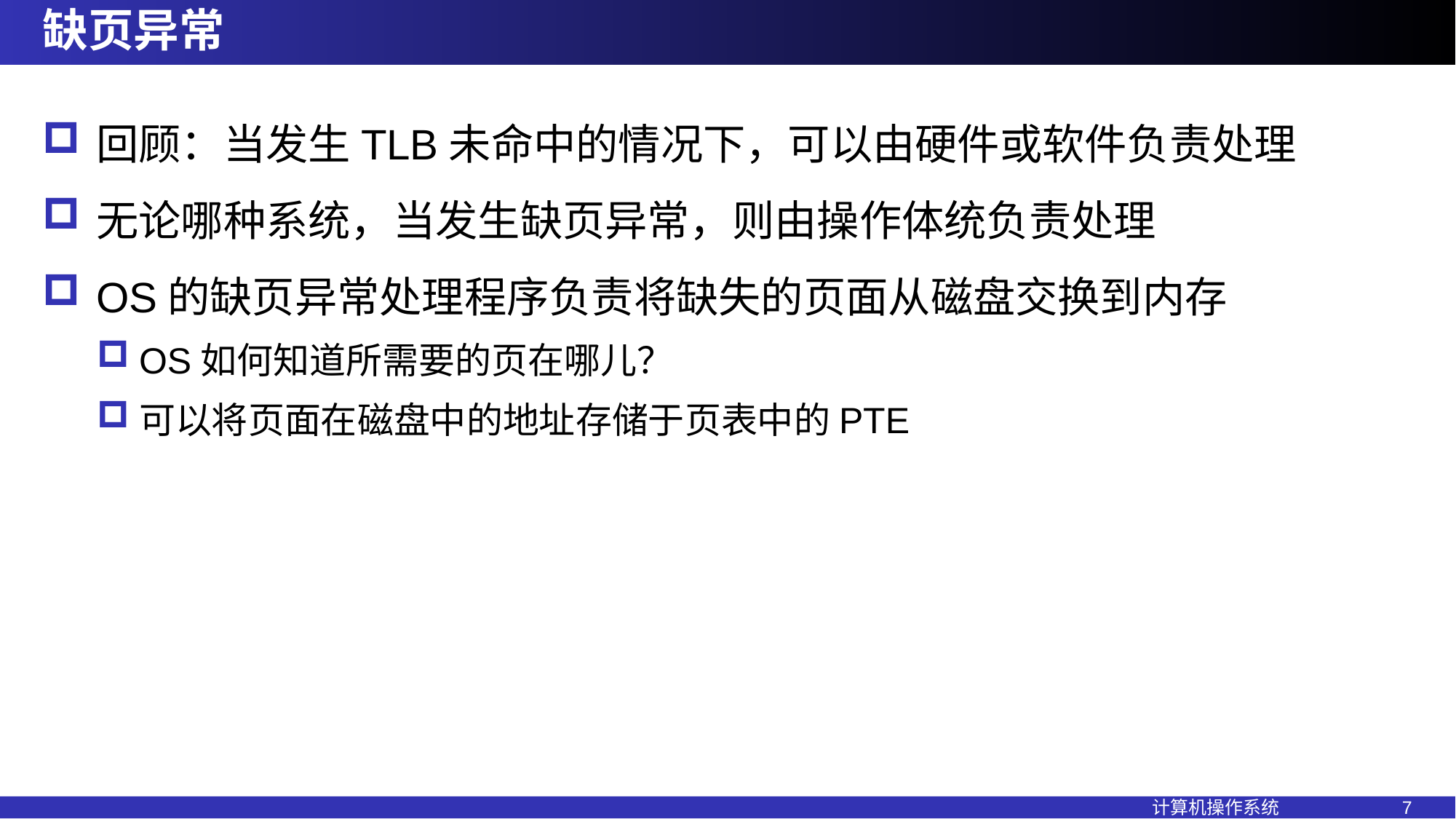

# 缺页异常
回顾：当发生TLB未命中的情况下，可以由硬件或软件负责处理
无论哪种系统，当发生缺页异常，则由操作体统负责处理
OS的缺页异常处理程序负责将缺失的页面从磁盘交换到内存
OS如何知道所需要的页在哪儿？
可以将页面在磁盘中的地址存储于页表中的PTE

计算机操作系统                     7